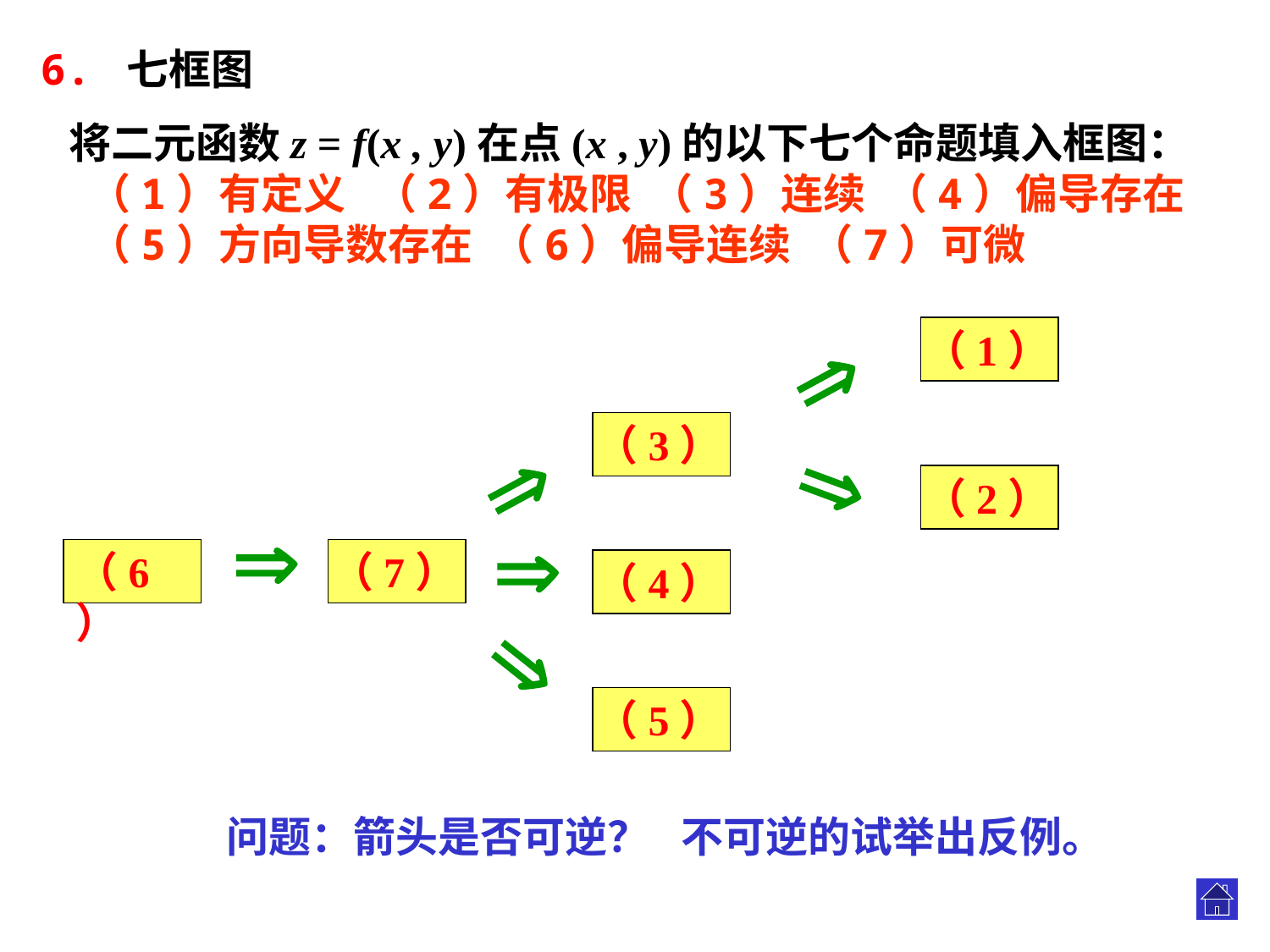

6. 七框图
将二元函数z = f(x , y)在点(x , y)的以下七个命题填入框图：
 （1）有定义   （2）有极限  （3）连续  （4）偏导存在
 （5）方向导数存在  （6）偏导连续  （7）可微
⇒

（1）

（3）
⇒
⇒

（2）
⇒
⇒

（6）

（7）

（4）
⇒

（5）
问题：箭头是否可逆？
不可逆的试举出反例。